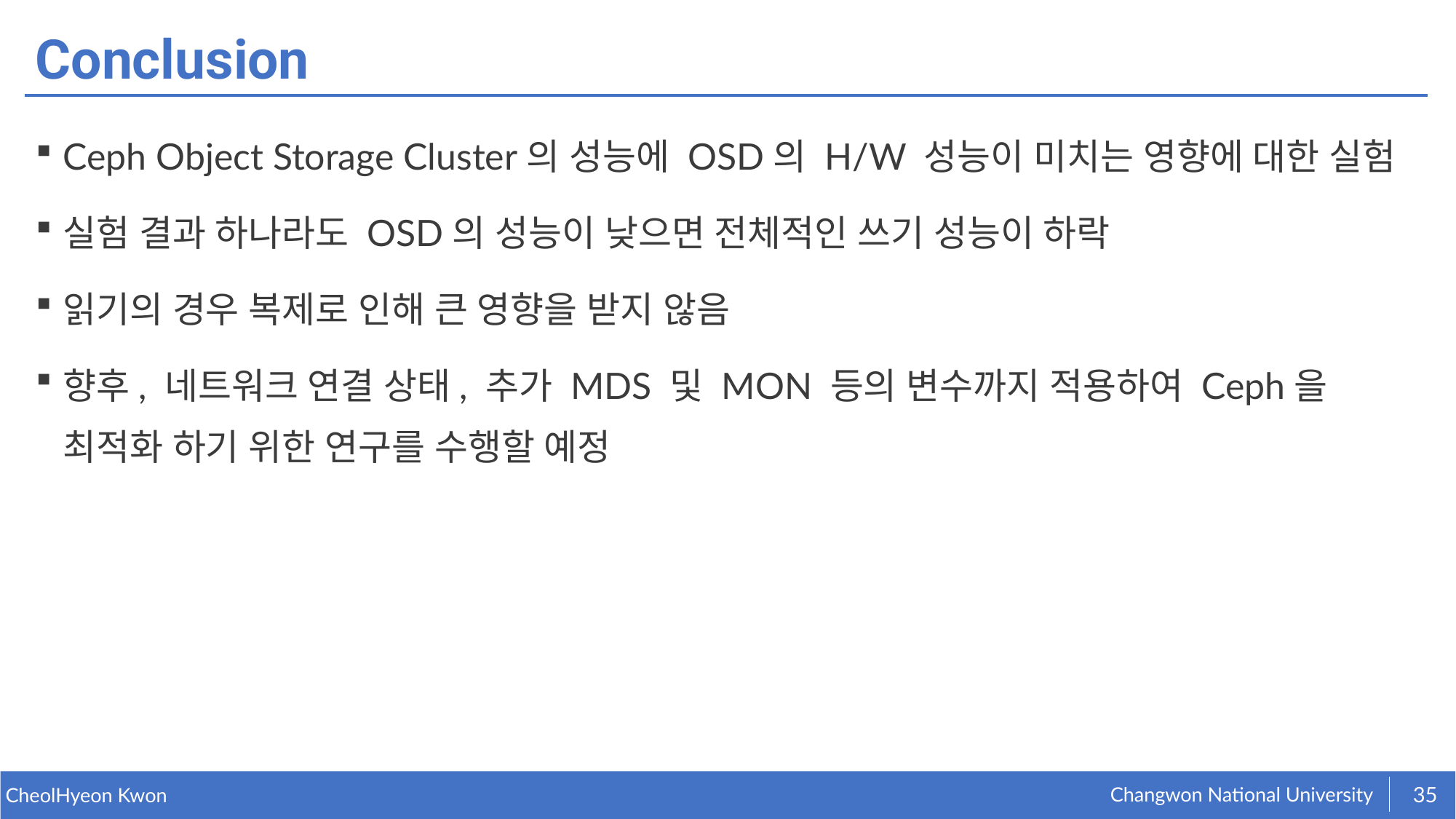

# Conclusion
Ceph Object Storage Cluster의 성능에 OSD의 H/W 성능이 미치는 영향에 대한 실험
실험 결과 하나라도 OSD의 성능이 낮으면 전체적인 쓰기 성능이 하락
읽기의 경우 복제로 인해 큰 영향을 받지 않음
향후, 네트워크 연결 상태, 추가 MDS 및 MON 등의 변수까지 적용하여 Ceph을 최적화 하기 위한 연구를 수행할 예정
35